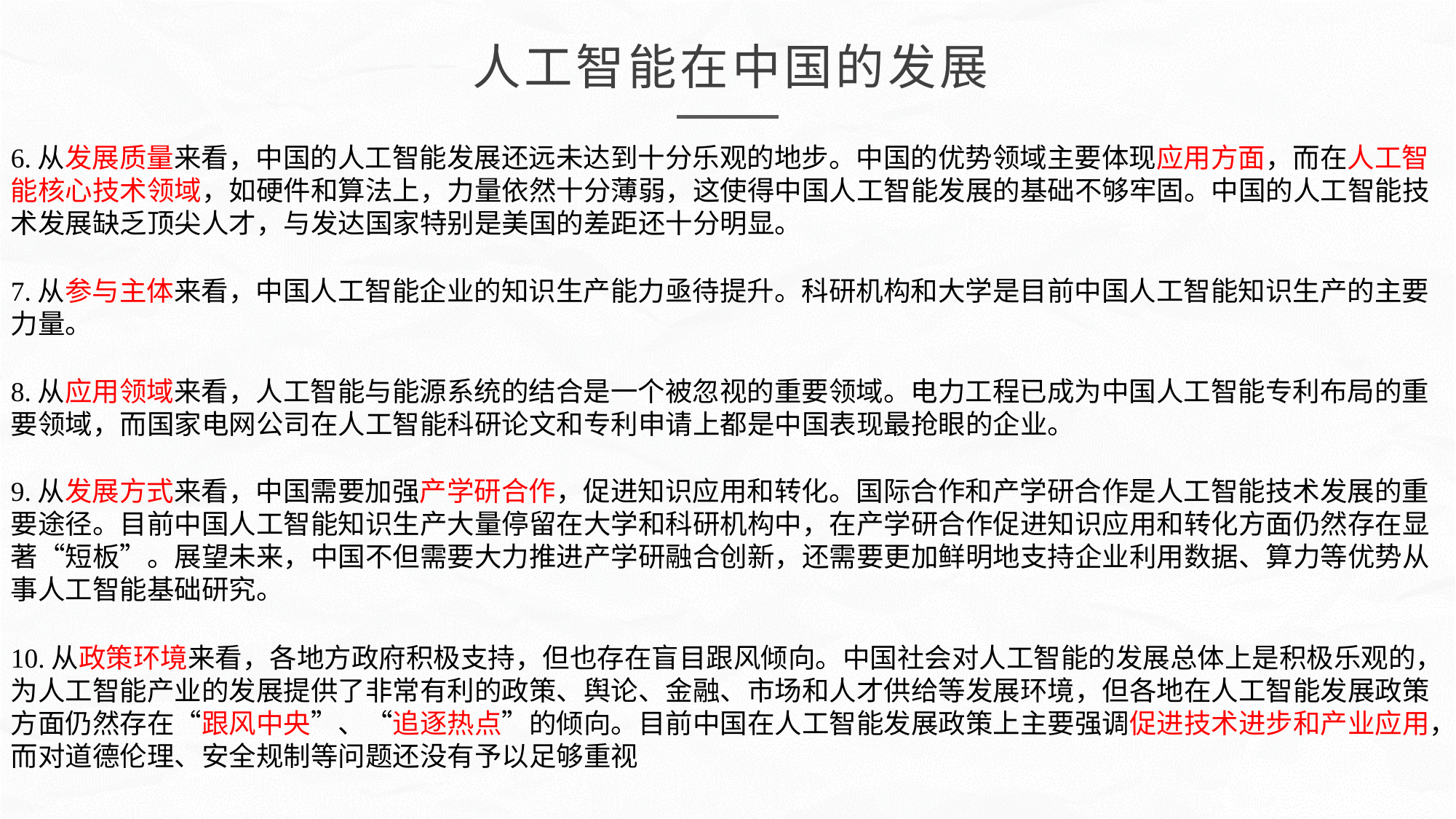

人工智能在中国的发展
6.从发展质量来看，中国的人工智能发展还远未达到十分乐观的地步。中国的优势领域主要体现应用方面，而在人工智能核心技术领域，如硬件和算法上，力量依然十分薄弱，这使得中国人工智能发展的基础不够牢固。中国的人工智能技术发展缺乏顶尖人才，与发达国家特别是美国的差距还十分明显。
7.从参与主体来看，中国人工智能企业的知识生产能力亟待提升。科研机构和大学是目前中国人工智能知识生产的主要力量。
8.从应用领域来看，人工智能与能源系统的结合是一个被忽视的重要领域。电力工程已成为中国人工智能专利布局的重要领域，而国家电网公司在人工智能科研论文和专利申请上都是中国表现最抢眼的企业。
9.从发展方式来看，中国需要加强产学研合作，促进知识应用和转化。国际合作和产学研合作是人工智能技术发展的重要途径。目前中国人工智能知识生产大量停留在大学和科研机构中，在产学研合作促进知识应用和转化方面仍然存在显著“短板”。展望未来，中国不但需要大力推进产学研融合创新，还需要更加鲜明地支持企业利用数据、算力等优势从事人工智能基础研究。
10.从政策环境来看，各地方政府积极支持，但也存在盲目跟风倾向。中国社会对人工智能的发展总体上是积极乐观的，为人工智能产业的发展提供了非常有利的政策、舆论、金融、市场和人才供给等发展环境，但各地在人工智能发展政策方面仍然存在“跟风中央”、“追逐热点”的倾向。目前中国在人工智能发展政策上主要强调促进技术进步和产业应用，而对道德伦理、安全规制等问题还没有予以足够重视